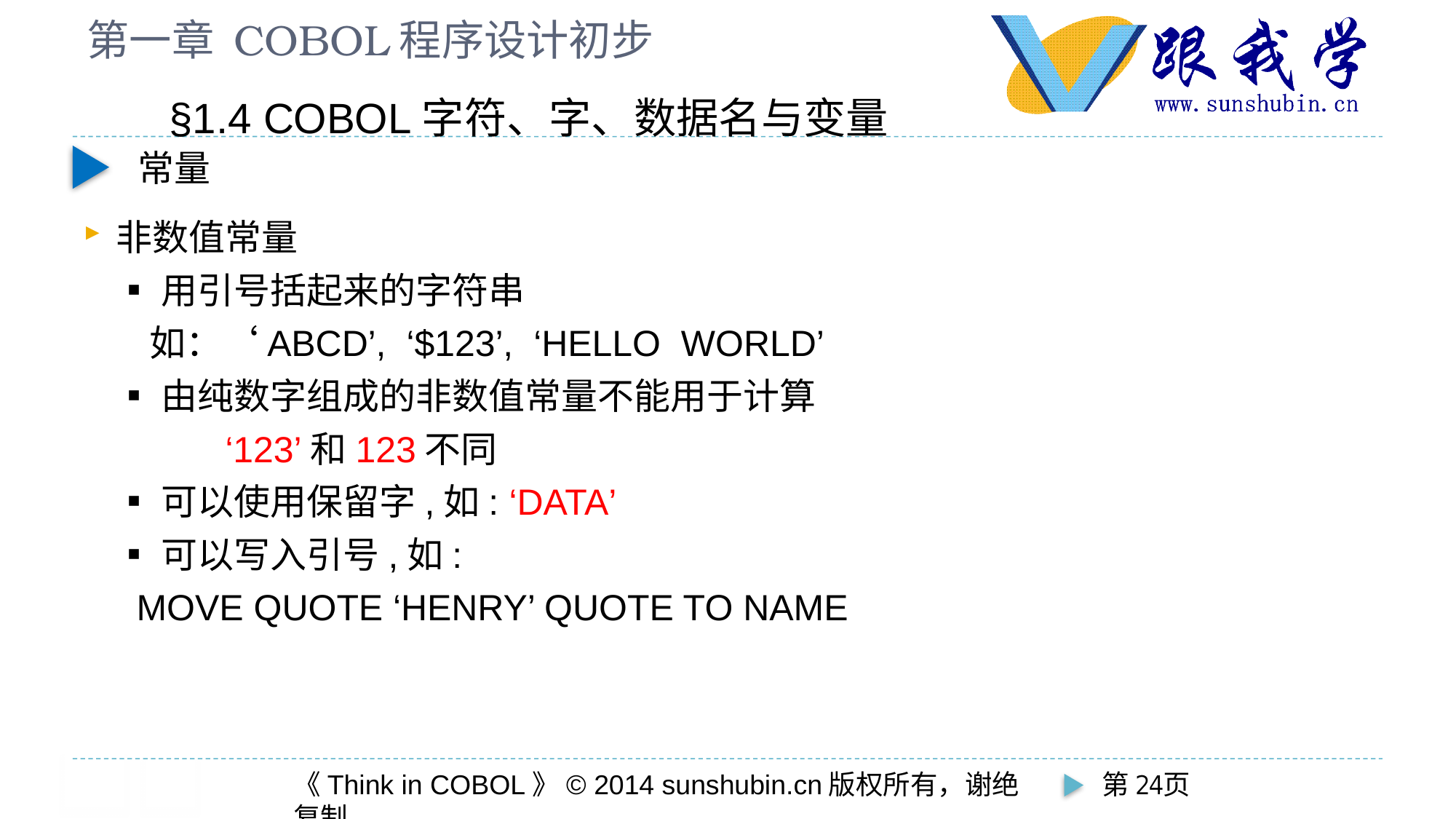

# 第一章 COBOL程序设计初步
§1.4 COBOL字符、字、数据名与变量
常量
非数值常量
	▪用引号括起来的字符串
	   如：‘ABCD’,  ‘$123’,  ‘HELLO  WORLD’
	▪由纯数字组成的非数值常量不能用于计算
		‘123’和123不同
	▪可以使用保留字,如: ‘DATA’
	▪可以写入引号,如:
	  MOVE QUOTE ‘HENRY’ QUOTE TO NAME